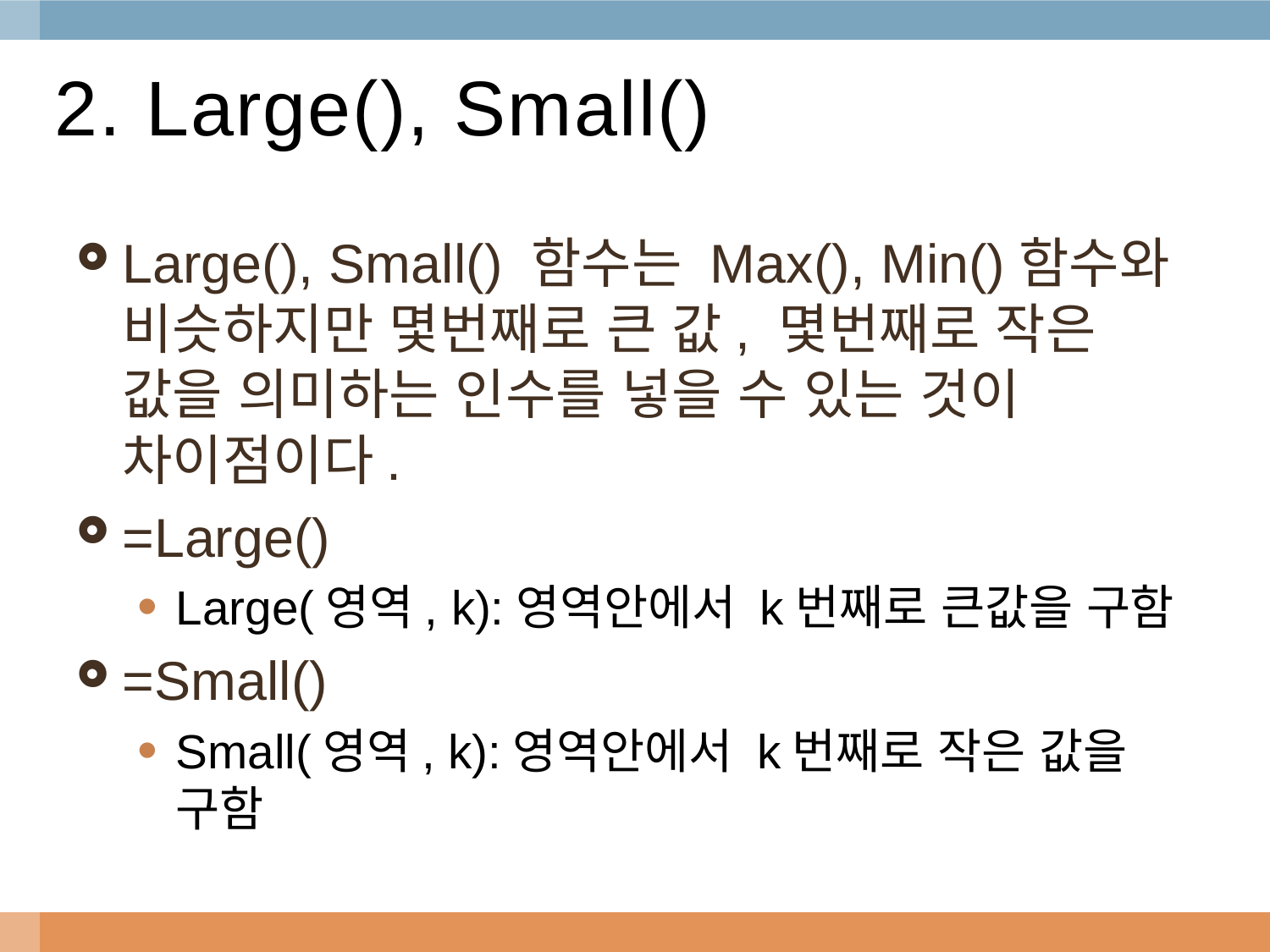

# 2. Large(), Small()
Large(), Small() 함수는 Max(), Min()함수와 비슷하지만 몇번째로 큰 값, 몇번째로 작은 값을 의미하는 인수를 넣을 수 있는 것이 차이점이다.
=Large()
Large(영역, k):영역안에서 k번째로 큰값을 구함
=Small()
Small(영역, k):영역안에서 k번째로 작은 값을 구함